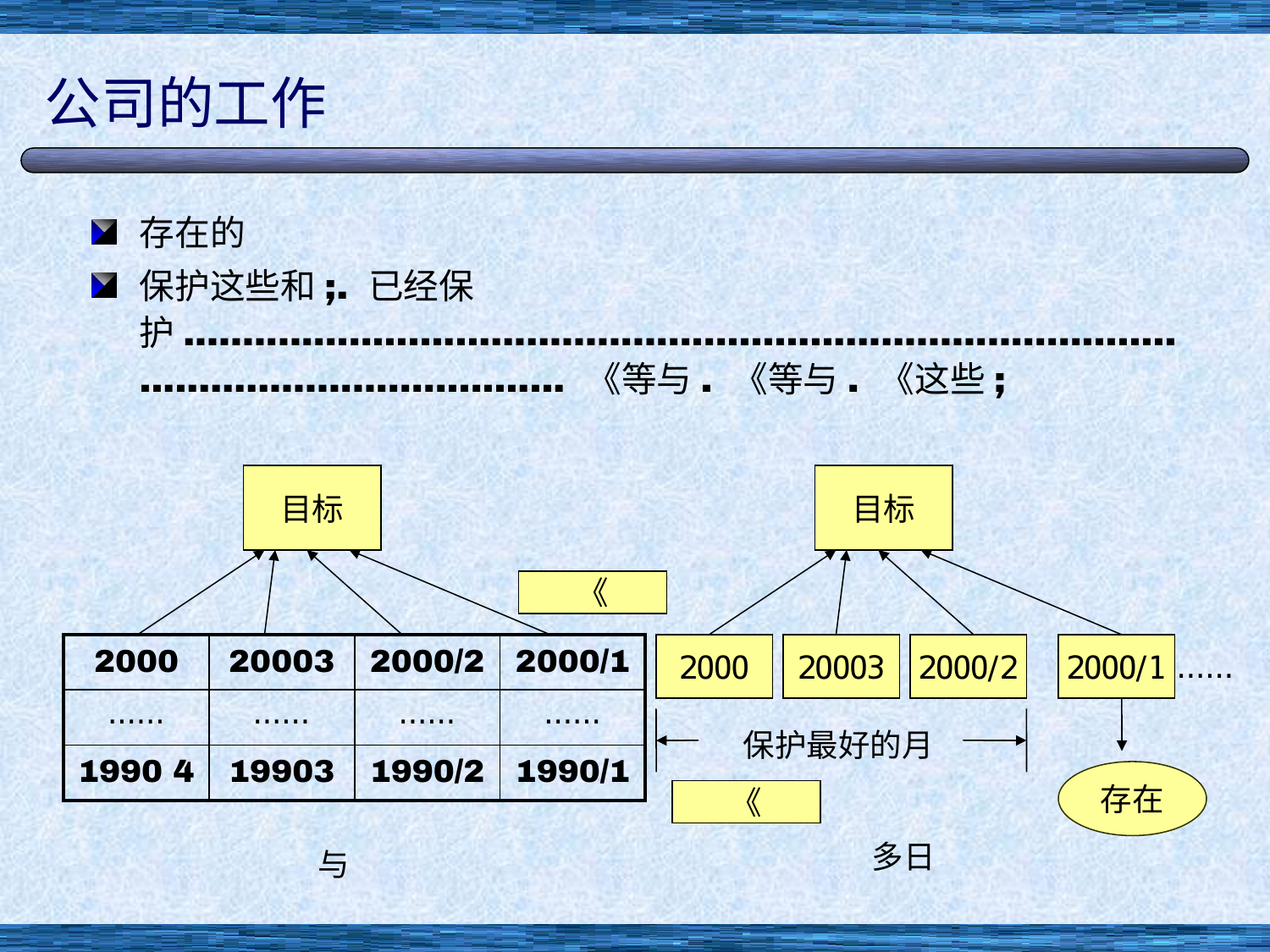

# 公司的工作
存在的
保护这些和;. 已经保护........................................................................................................................ 《等与. 《等与. 《这些;
目标
目标

《
| 2000 | 20003 | 2000/2 | 2000/1 |
| --- | --- | --- | --- |
| ...... | ...... | ...... | ...... |
| 1990 4 | 19903 | 1990/2 | 1990/1 |
2000
20003
2000/2
2000/1
......

保护最好的月

存在
《
多日
与